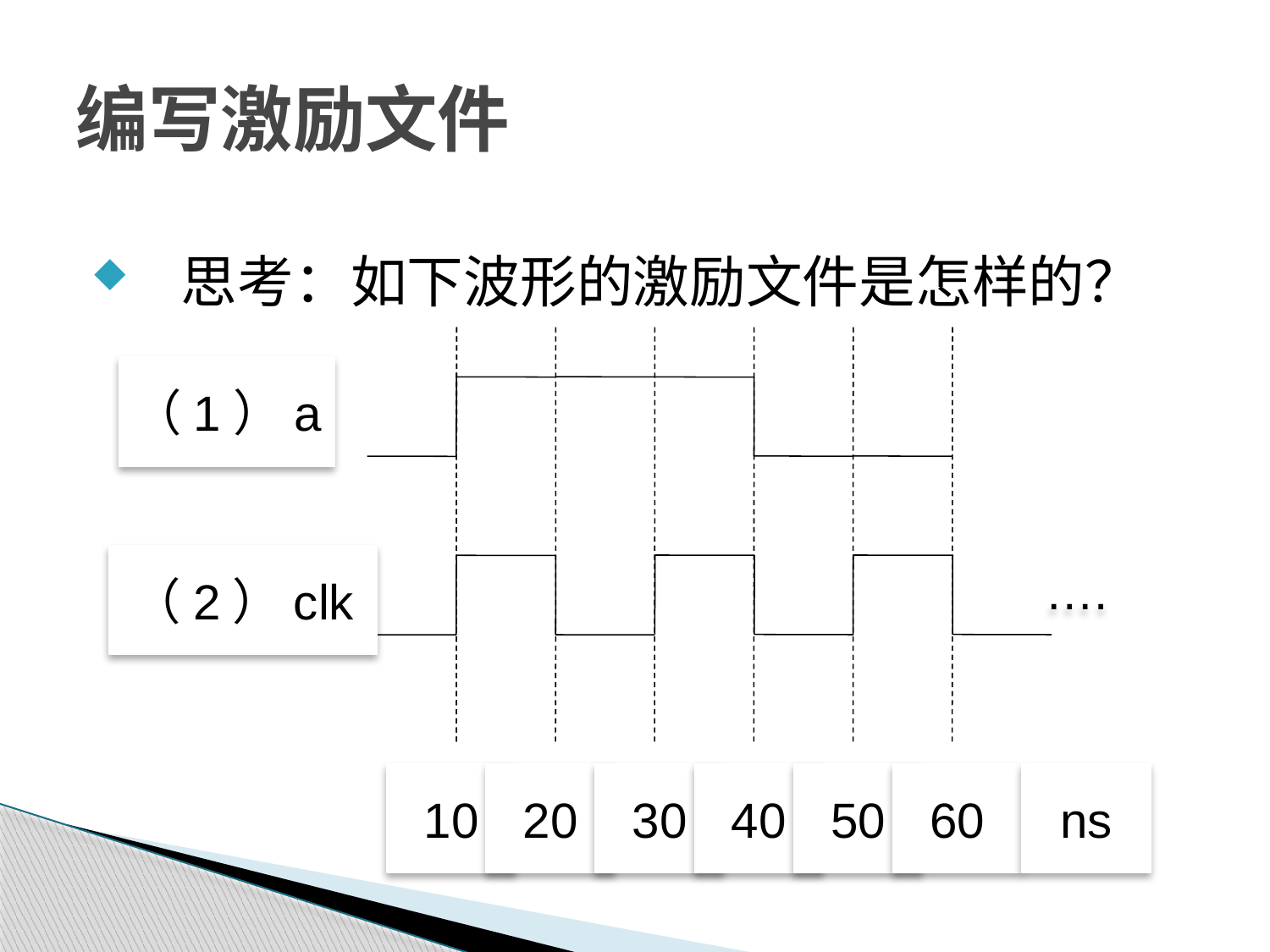

# 编写激励文件
   思考：如下波形的激励文件是怎样的？
（1）a
….
（2）clk
10
20
30
40
50
60
ns